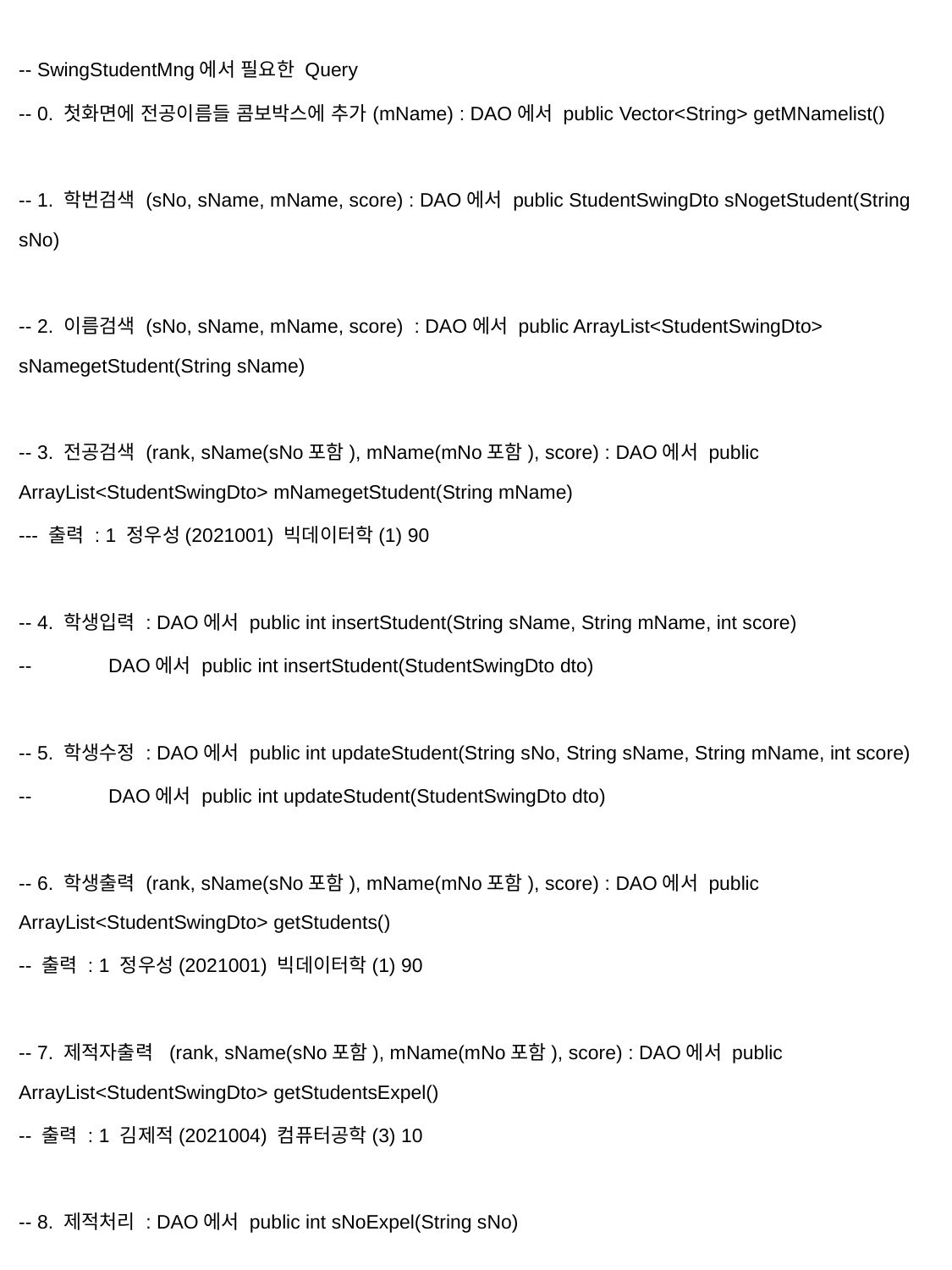

-- SwingStudentMng에서 필요한 Query
-- 0. 첫화면에 전공이름들 콤보박스에 추가(mName) : DAO에서 public Vector<String> getMNamelist()

-- 1. 학번검색 (sNo, sName, mName, score) : DAO에서 public StudentSwingDto sNogetStudent(String sNo)

-- 2. 이름검색 (sNo, sName, mName, score)  : DAO에서 public ArrayList<StudentSwingDto> sNamegetStudent(String sName)

-- 3. 전공검색 (rank, sName(sNo포함), mName(mNo포함), score) : DAO에서 public ArrayList<StudentSwingDto> mNamegetStudent(String mName)
--- 출력 : 1 정우성(2021001) 빅데이터학(1) 90

-- 4. 학생입력 : DAO에서 public int insertStudent(String sName, String mName, int score)
--              DAO에서 public int insertStudent(StudentSwingDto dto)

-- 5. 학생수정 : DAO에서 public int updateStudent(String sNo, String sName, String mName, int score)
--              DAO에서 public int updateStudent(StudentSwingDto dto)

-- 6. 학생출력 (rank, sName(sNo포함), mName(mNo포함), score) : DAO에서 public ArrayList<StudentSwingDto> getStudents()
-- 출력 : 1 정우성(2021001) 빅데이터학(1) 90

-- 7. 제적자출력  (rank, sName(sNo포함), mName(mNo포함), score) : DAO에서 public ArrayList<StudentSwingDto> getStudentsExpel()
-- 출력 : 1 김제적(2021004) 컴퓨터공학(3) 10

-- 8. 제적처리 : DAO에서 public int sNoExpel(String sNo)